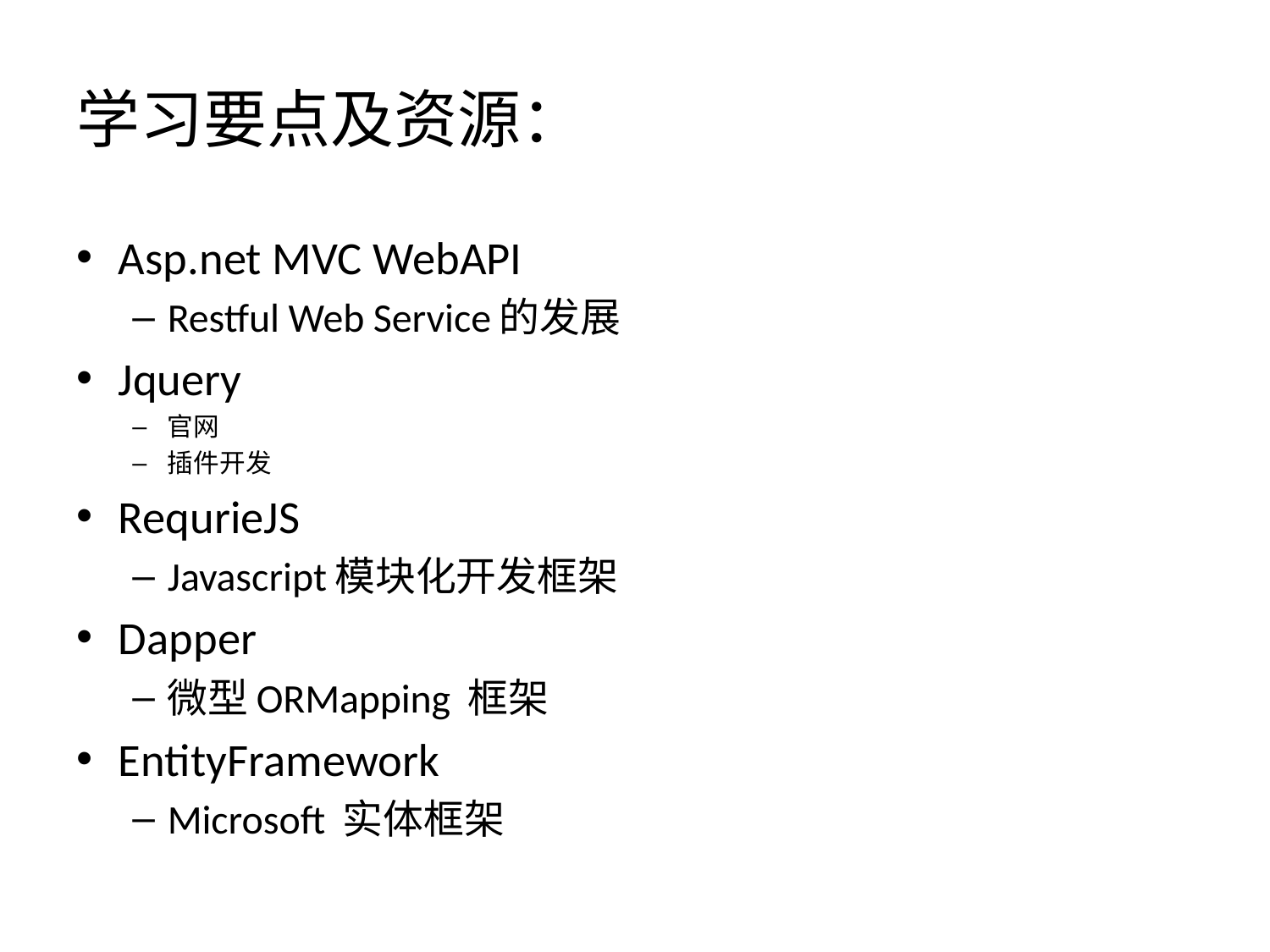

# 学习要点及资源：
Asp.net MVC WebAPI
Restful Web Service的发展
Jquery
官网
插件开发
RequrieJS
Javascript模块化开发框架
Dapper
微型ORMapping 框架
EntityFramework
Microsoft 实体框架